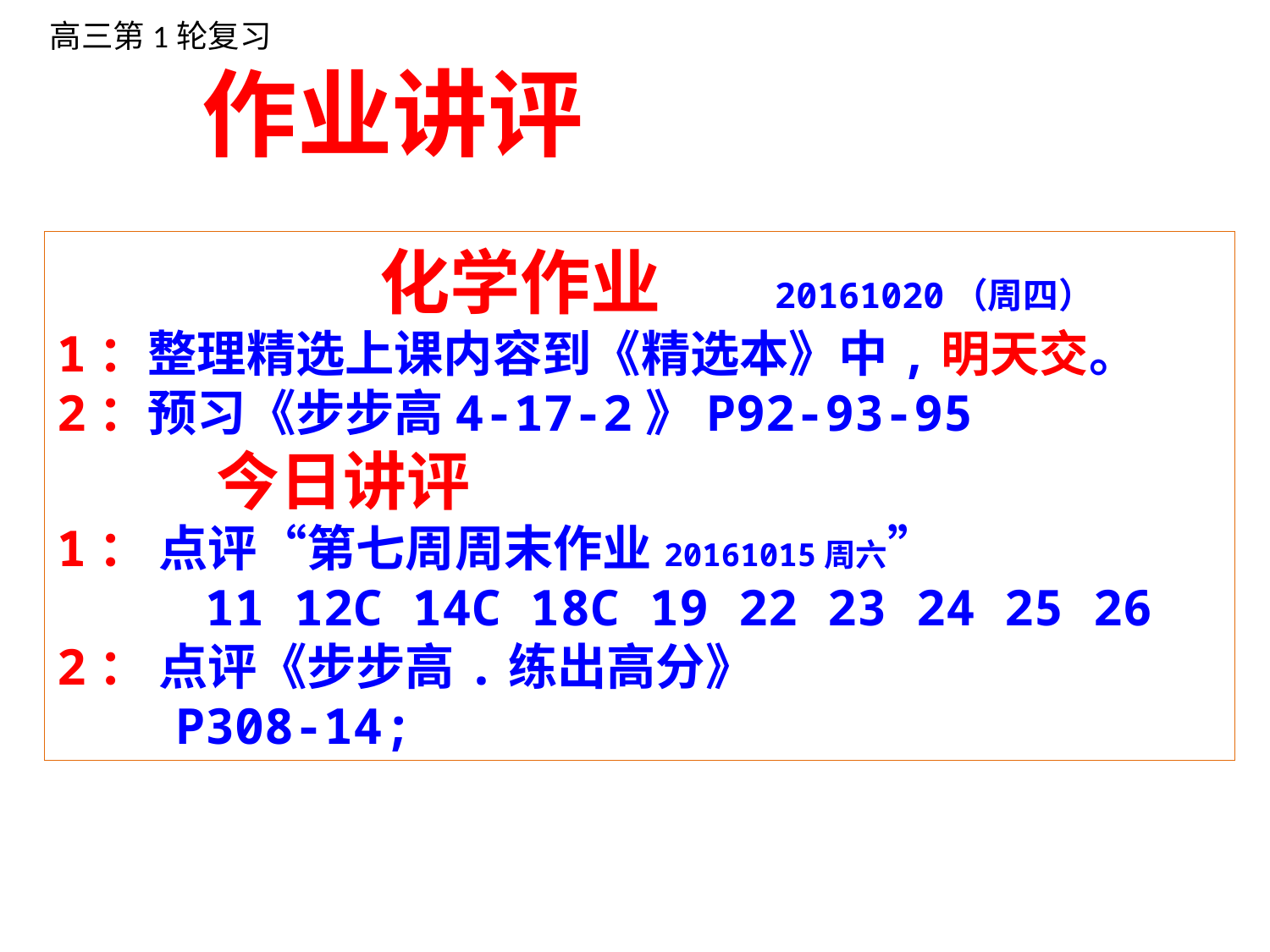

高三第1轮复习
      作业讲评
                   化学作业      20161020（周四）
1：整理精选上课内容到《精选本》中,明天交。
2：预习《步步高4-17-2》P92-93-95
          今日讲评
1： 点评“第七周周末作业20161015周六”
     11 12C 14C 18C 19 22 23 24 25 26
2： 点评《步步高.练出高分》
    P308-14;